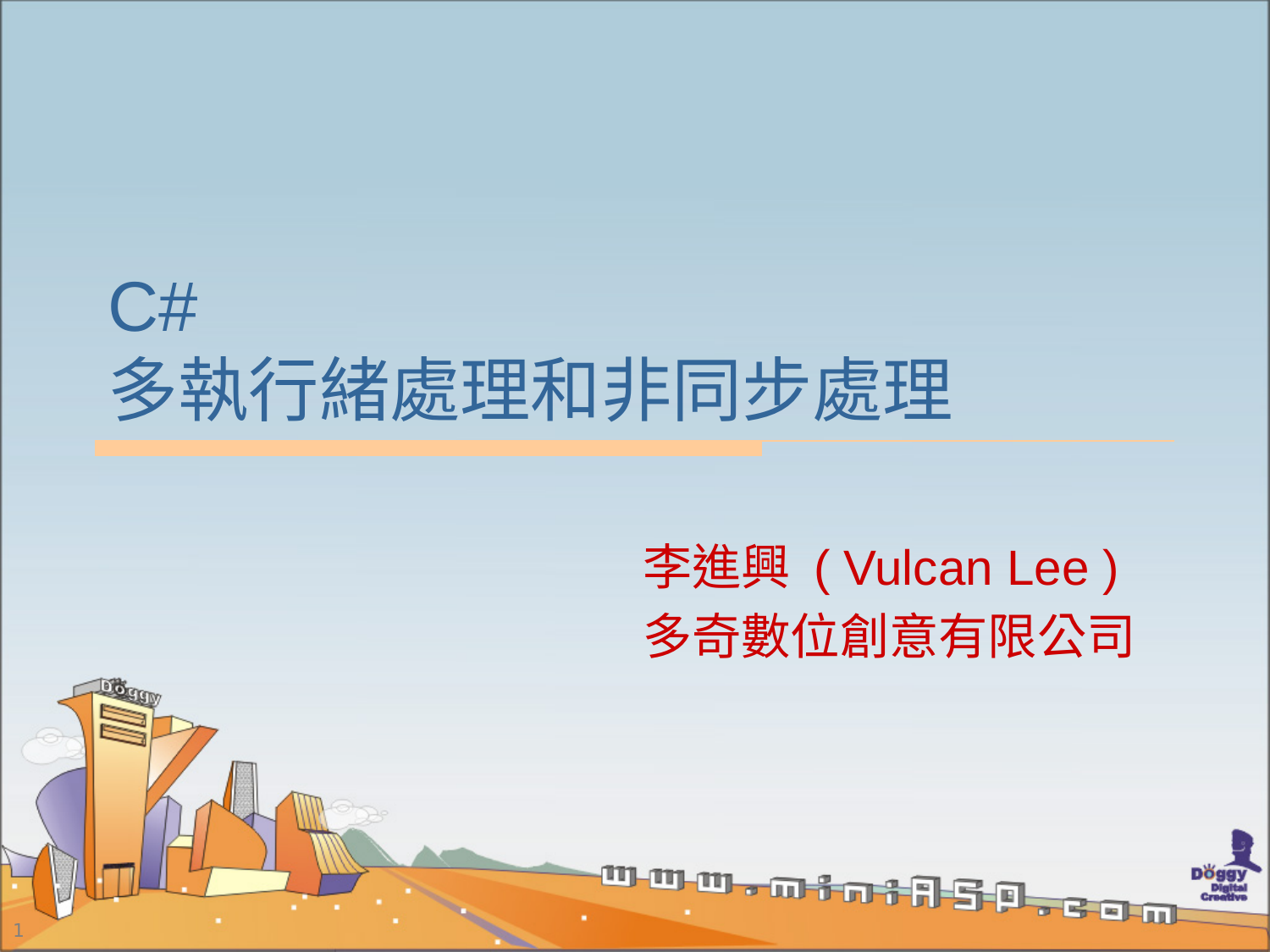

# C# 多執行緒處理和非同步處理
李進興 ( Vulcan Lee )
多奇數位創意有限公司